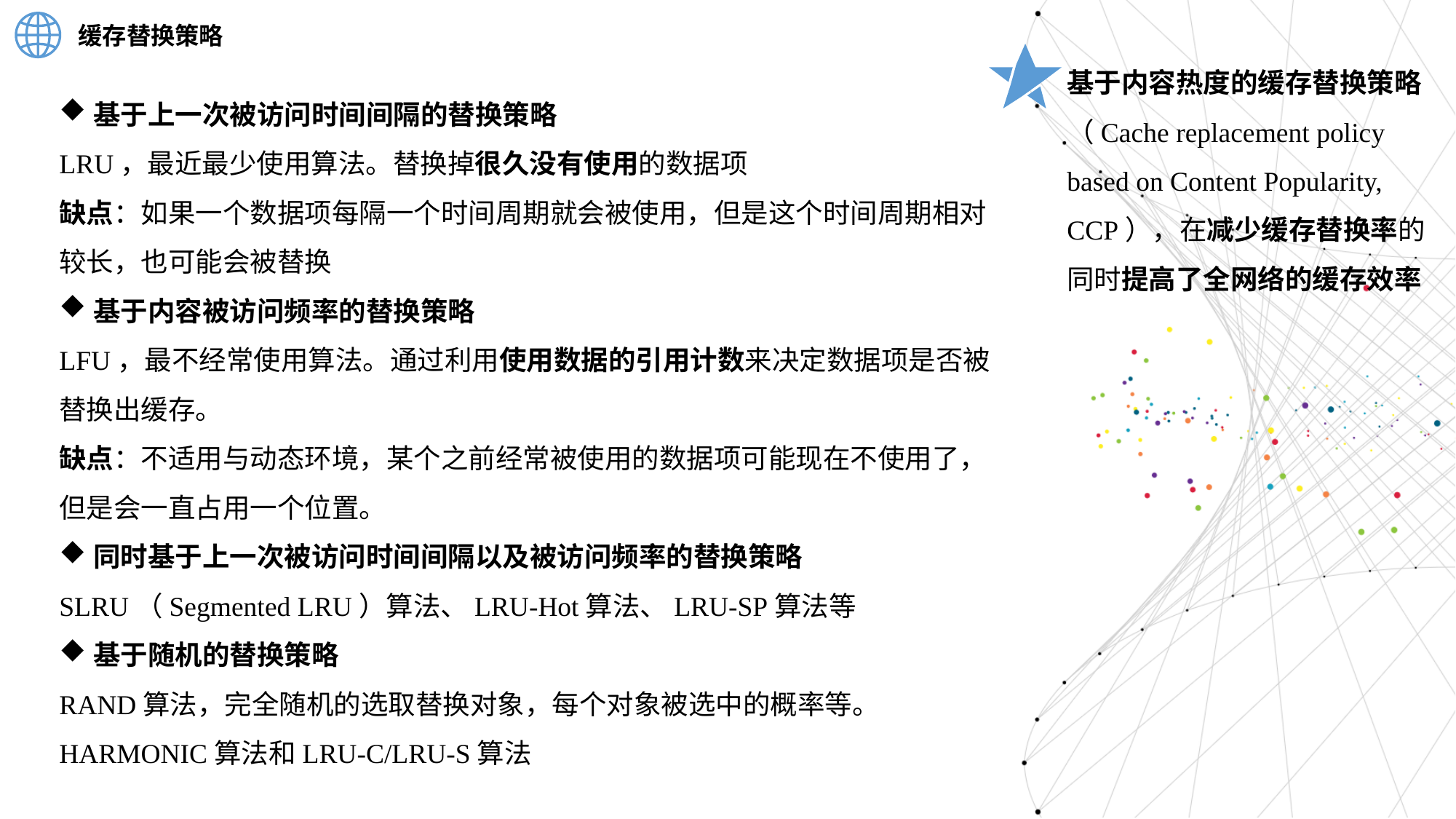

缓存替换策略

基于内容热度的缓存替换策略（Cache replacement policy based on Content Popularity, CCP），在减少缓存替换率的同时提高了全网络的缓存效率
基于上一次被访问时间间隔的替换策略
LRU，最近最少使用算法。替换掉很久没有使用的数据项
缺点：如果一个数据项每隔一个时间周期就会被使用，但是这个时间周期相对较长，也可能会被替换
基于内容被访问频率的替换策略
LFU，最不经常使用算法。通过利用使用数据的引用计数来决定数据项是否被替换出缓存。
缺点：不适用与动态环境，某个之前经常被使用的数据项可能现在不使用了，但是会一直占用一个位置。
同时基于上一次被访问时间间隔以及被访问频率的替换策略
SLRU（Segmented LRU）算法、LRU-Hot算法、LRU-SP算法等
基于随机的替换策略
RAND算法，完全随机的选取替换对象，每个对象被选中的概率等。
HARMONIC算法和LRU-C/LRU-S算法